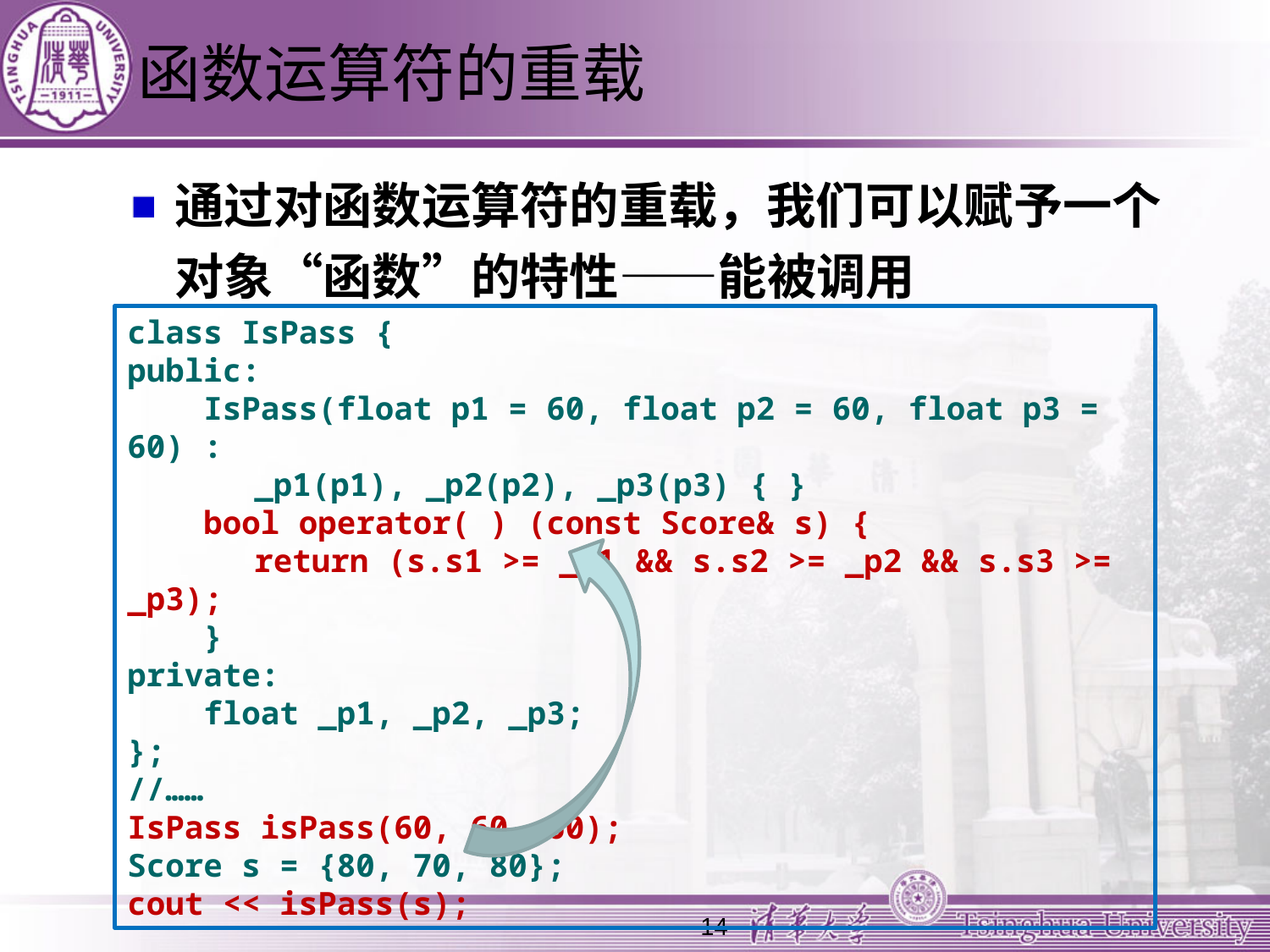

# 函数运算符的重载
通过对函数运算符的重载，我们可以赋予一个对象“函数”的特性——能被调用
class IsPass {
public:
    IsPass(float p1 = 60, float p2 = 60, float p3 = 60) :
	_p1(p1), _p2(p2), _p3(p3) { }
    bool operator( ) (const Score& s) {
	return (s.s1 >= _p1 && s.s2 >= _p2 && s.s3 >= _p3);
    }
private:
    float _p1, _p2, _p3;
};
//……
IsPass isPass(60, 60, 60);
Score s = {80, 70, 80};
cout << isPass(s);

14